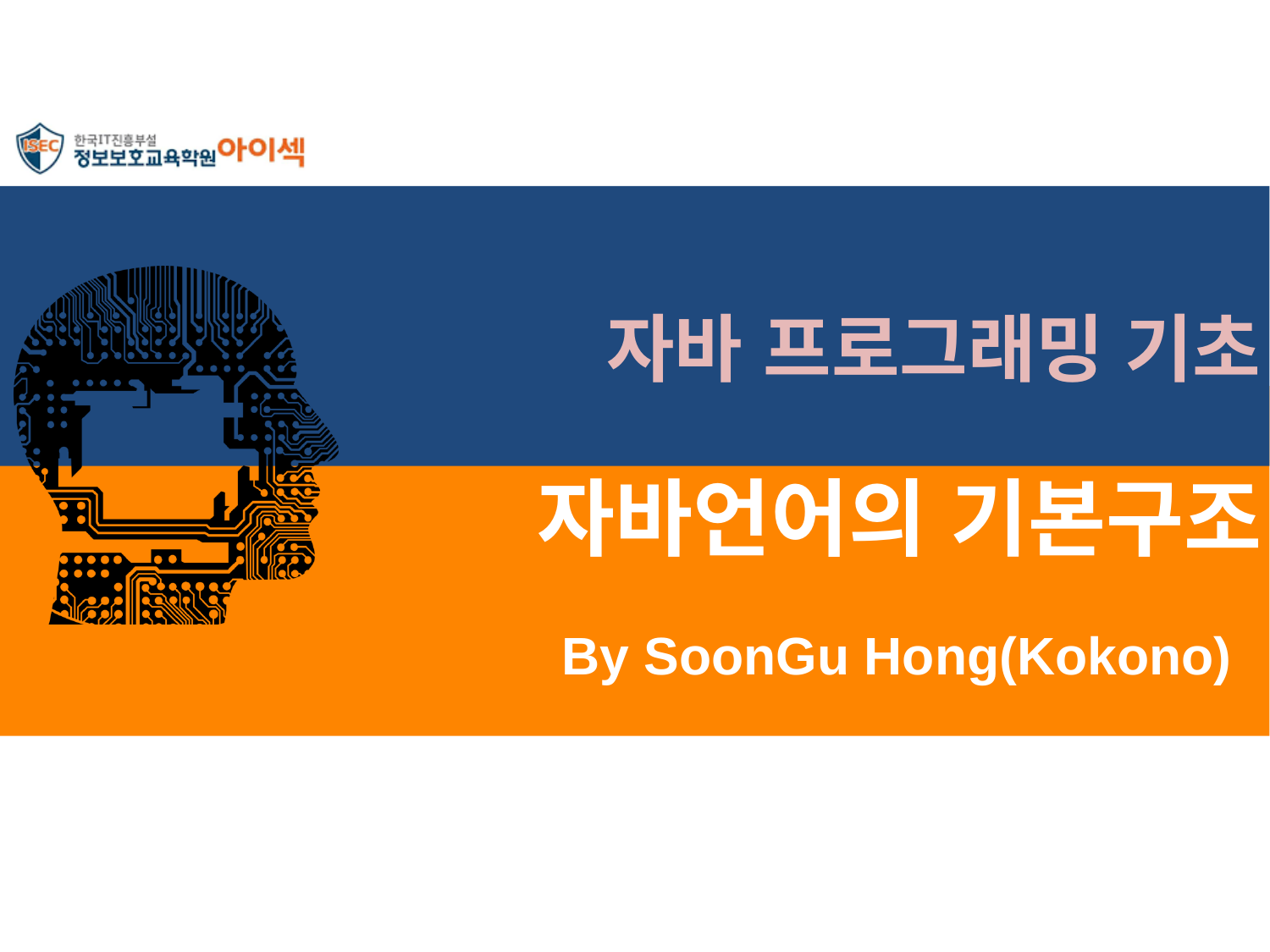

자바 프로그래밍 기초
# 자바언어의 기본구조
By SoonGu Hong(Kokono)